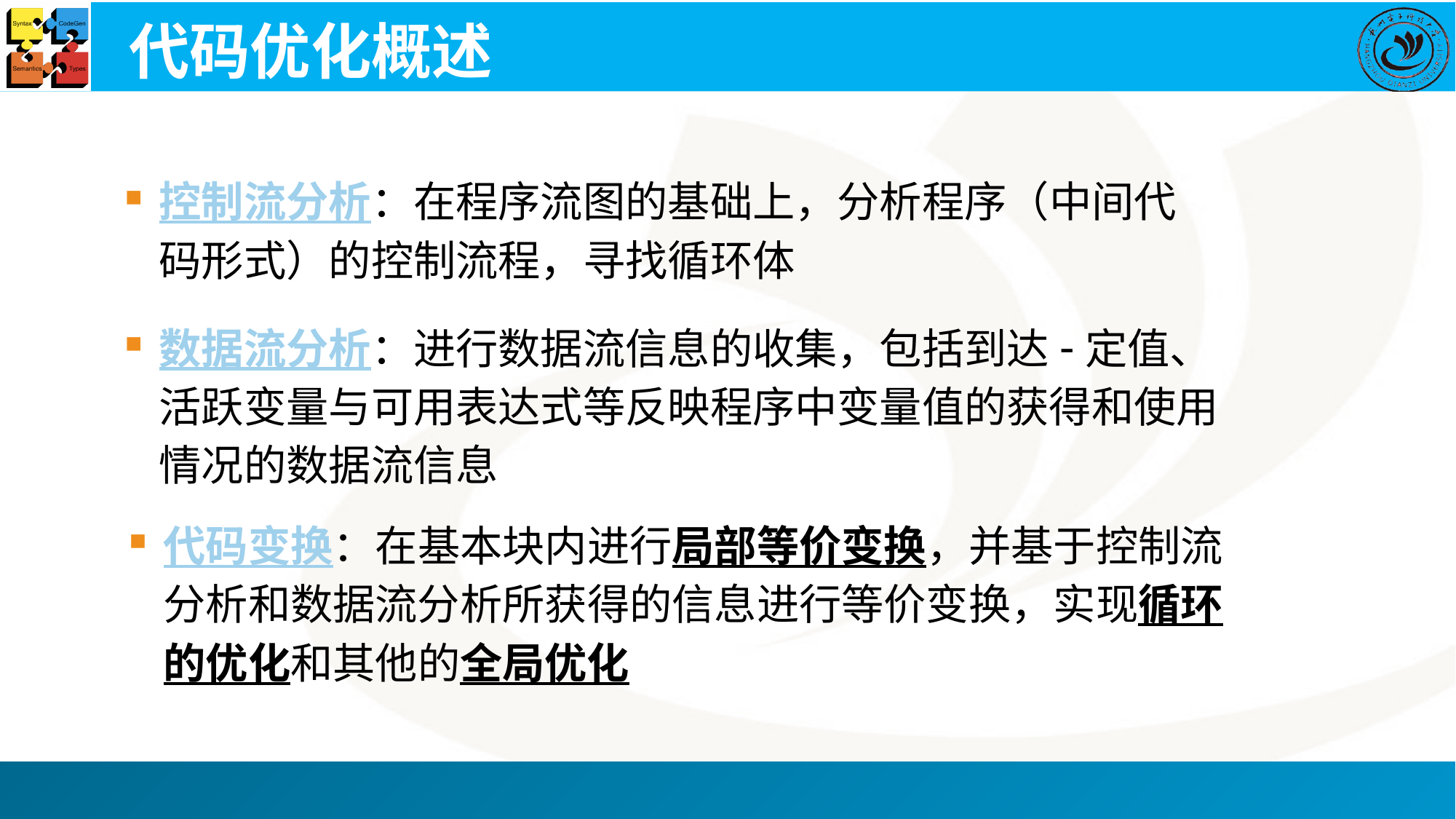

# 代码优化概述
控制流分析：在程序流图的基础上，分析程序（中间代码形式）的控制流程，寻找循环体
数据流分析：进行数据流信息的收集，包括到达-定值、活跃变量与可用表达式等反映程序中变量值的获得和使用情况的数据流信息
代码变换：在基本块内进行局部等价变换，并基于控制流分析和数据流分析所获得的信息进行等价变换，实现循环的优化和其他的全局优化
9